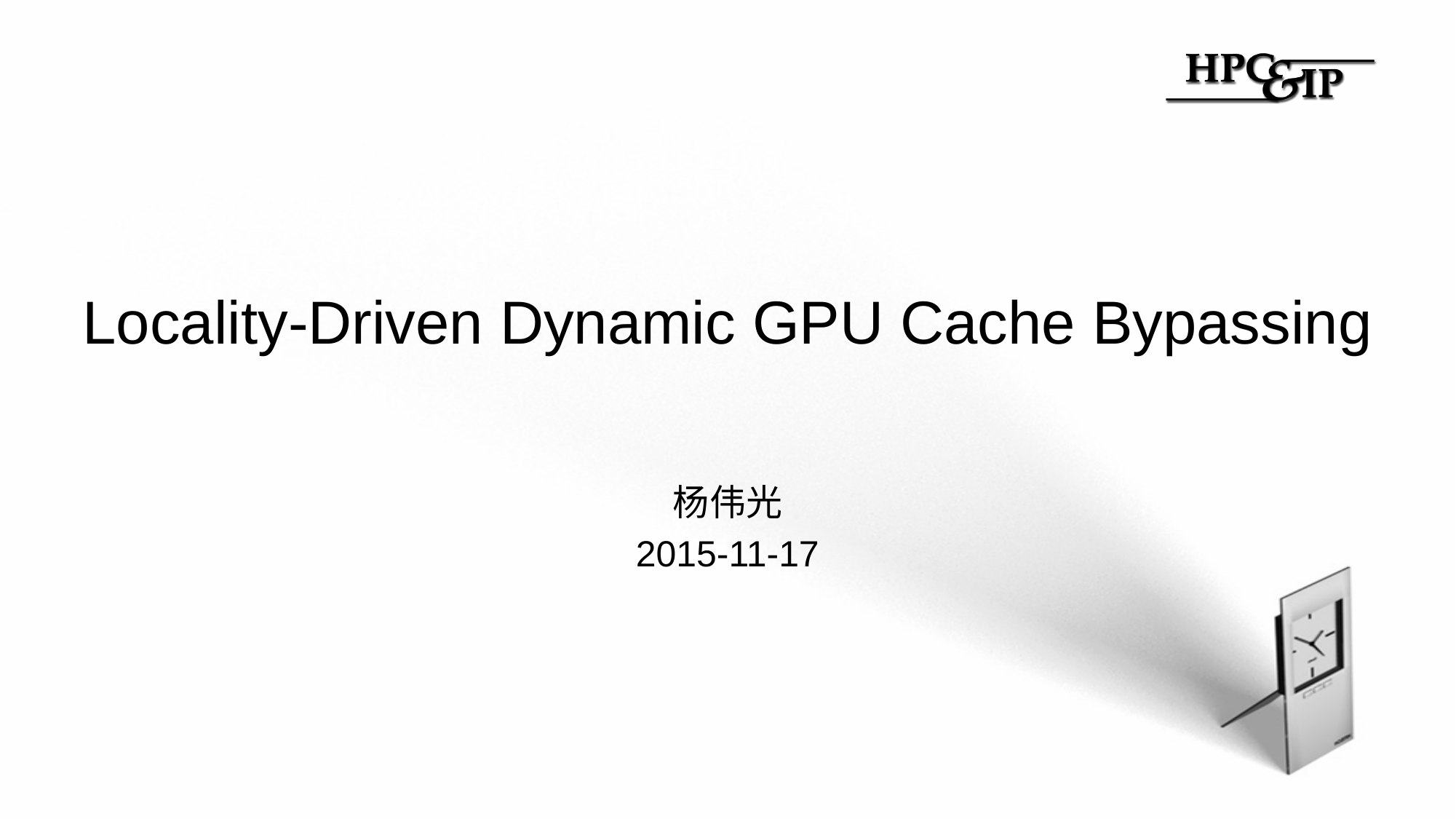

# Locality-Driven Dynamic GPU Cache Bypassing
杨伟光
2015-11-17